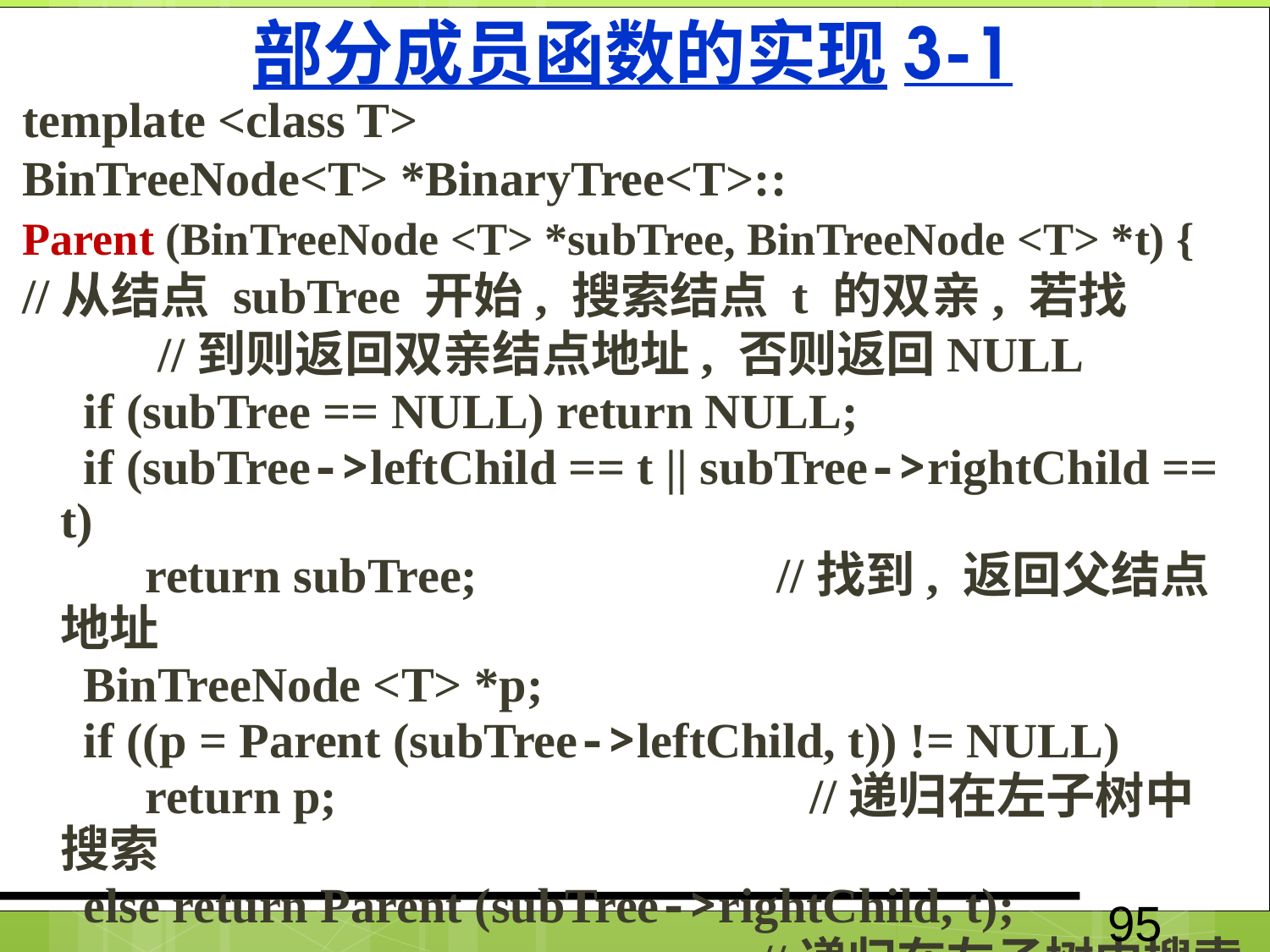

部分成员函数的实现3-1
template <class T>
BinTreeNode<T> *BinaryTree<T>::
Parent (BinTreeNode <T> *subTree, BinTreeNode <T> *t) {
//从结点 subTree 开始, 搜索结点 t 的双亲, 若找
           //到则返回双亲结点地址, 否则返回NULL
     if (subTree == NULL) return NULL;
     if (subTree->leftChild == t || subTree->rightChild == t)
          return subTree;	                 //找到, 返回父结点地址
     BinTreeNode <T> *p;
     if ((p = Parent (subTree->leftChild, t)) != NULL)
          return p;	                              //递归在左子树中搜索
     else return Parent (subTree->rightChild, t);
 				         //递归在左子树中搜索
};
95